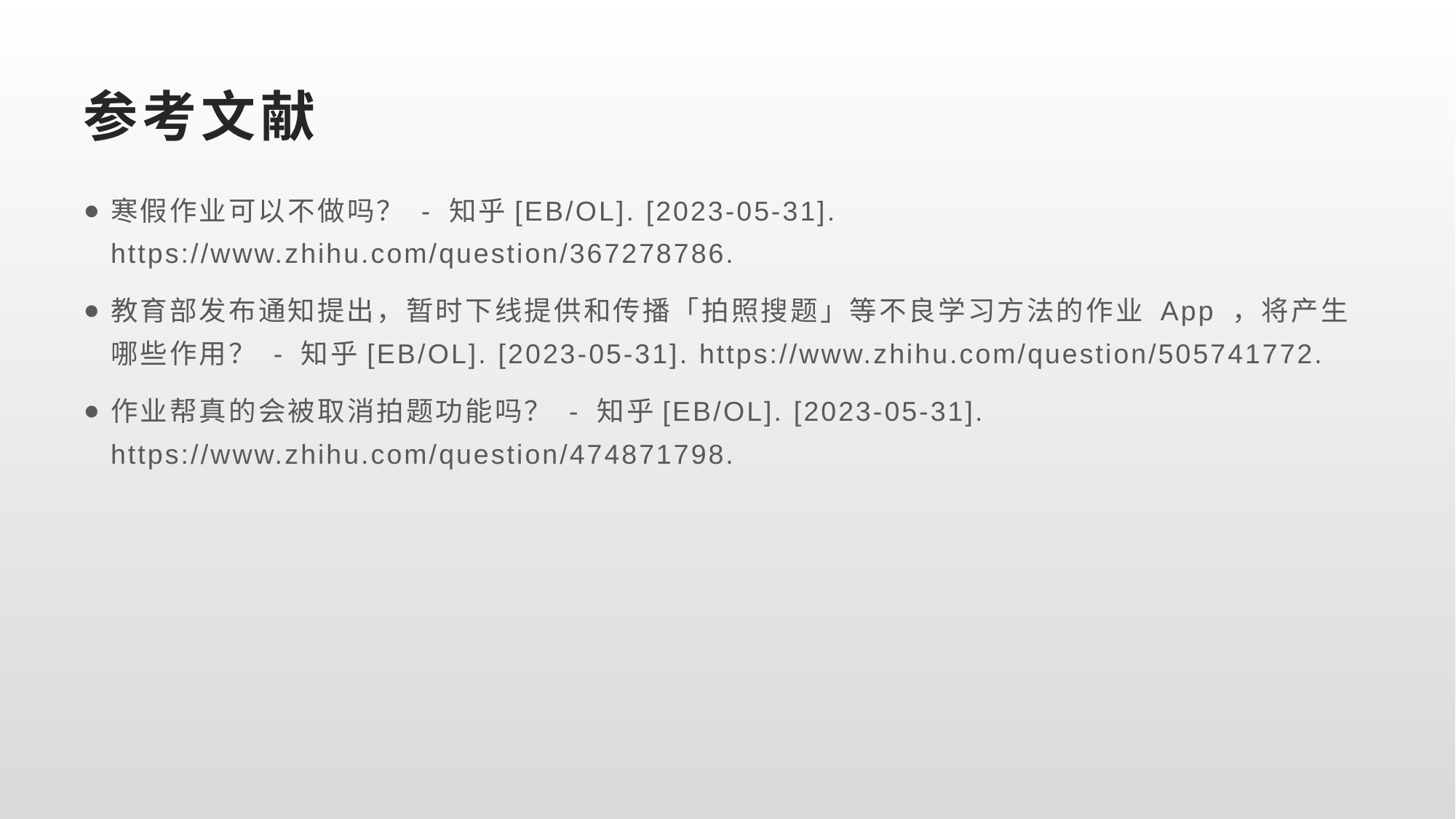

# 参考文献
寒假作业可以不做吗？ - 知乎[EB/OL]. [2023-05-31]. https://www.zhihu.com/question/367278786.
教育部发布通知提出，暂时下线提供和传播「拍照搜题」等不良学习方法的作业 App ，将产生哪些作用？ - 知乎[EB/OL]. [2023-05-31]. https://www.zhihu.com/question/505741772.
作业帮真的会被取消拍题功能吗？ - 知乎[EB/OL]. [2023-05-31]. https://www.zhihu.com/question/474871798.